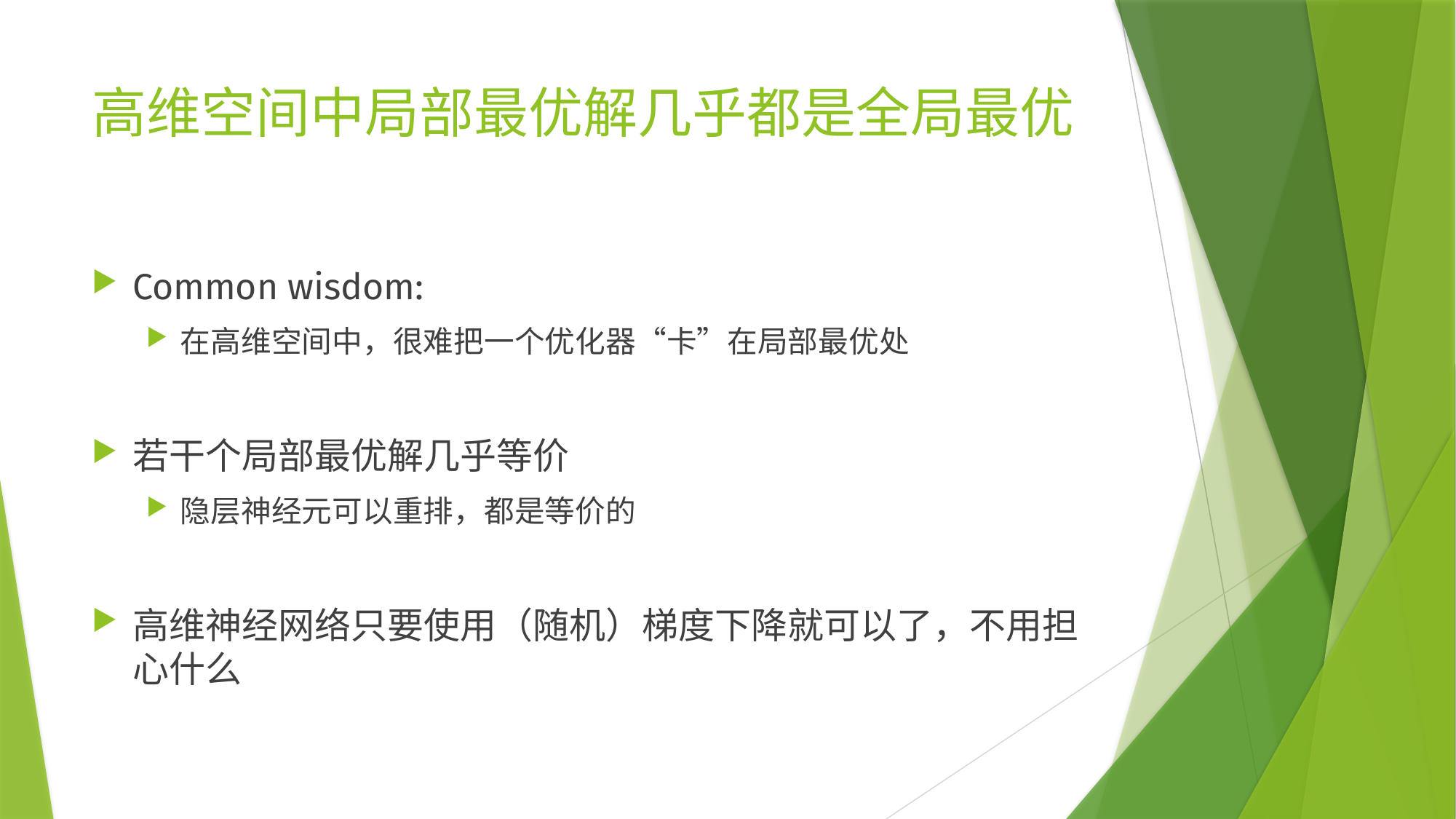

# 高维空间中局部最优解几乎都是全局最优
Common wisdom:
在高维空间中，很难把一个优化器“卡”在局部最优处

若干个局部最优解几乎等价
隐层神经元可以重排，都是等价的

高维神经网络只要使用（随机）梯度下降就可以了，不用担心什么